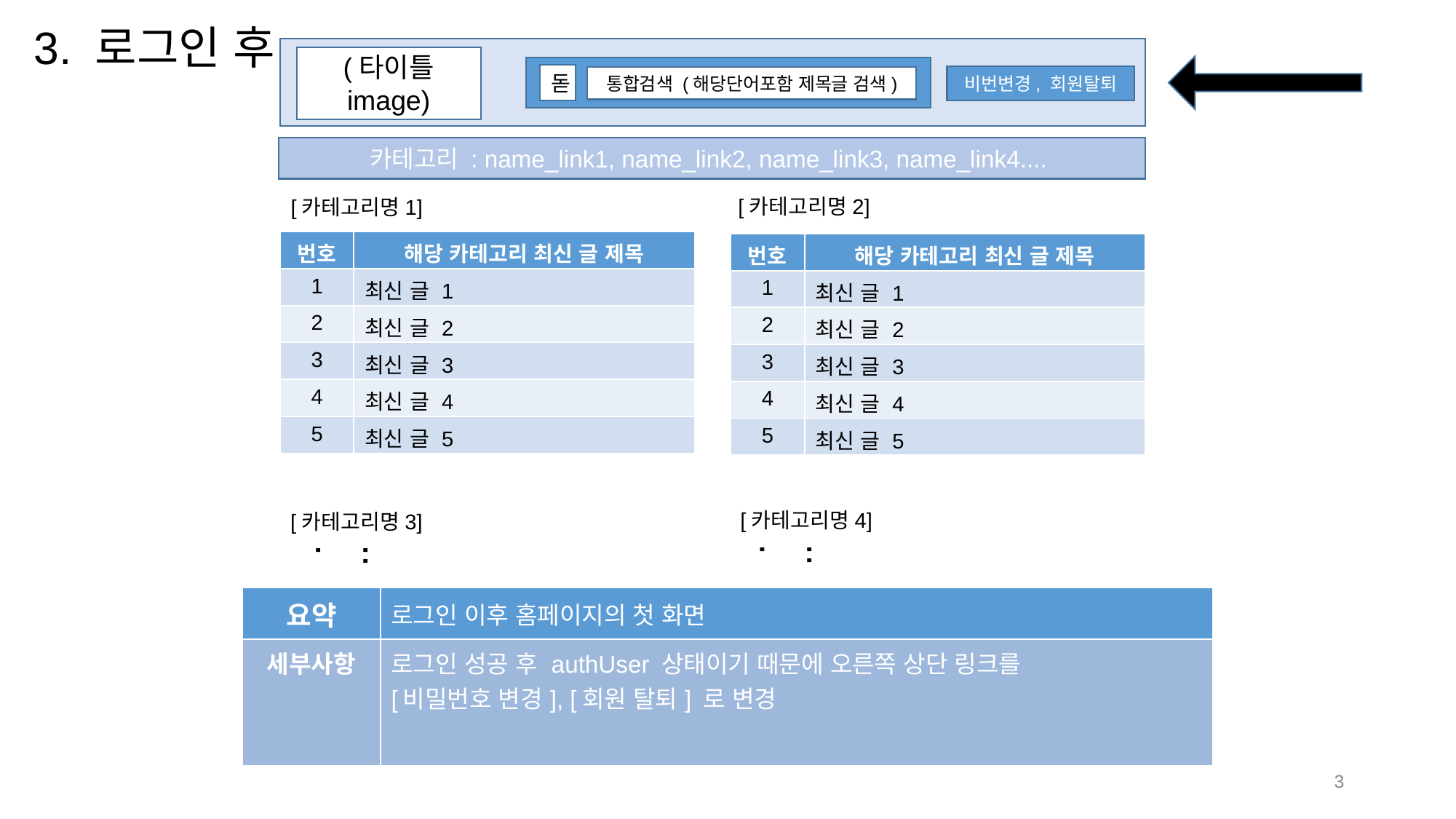

# 3. 로그인 후

(타이틀 image)

돋
비번변경, 회원탈퇴
통합검색 (해당단어포함 제목글 검색)
카테고리 : name_link1, name_link2, name_link3, name_link4....
[카테고리명1]
[카테고리명2]
| 번호 | 해당 카테고리 최신 글 제목 |
| --- | --- |
| 1 | 최신 글 1 |
| 2 | 최신 글 2 |
| 3 | 최신 글 3 |
| 4 | 최신 글 4 |
| 5 | 최신 글 5 |
| 번호 | 해당 카테고리 최신 글 제목 |
| --- | --- |
| 1 | 최신 글 1 |
| 2 | 최신 글 2 |
| 3 | 최신 글 3 |
| 4 | 최신 글 4 |
| 5 | 최신 글 5 |
[카테고리명4]
[카테고리명3]
...
...
| 요약 | 로그인 이후 홈페이지의 첫 화면 |
| --- | --- |
| 세부사항 | 로그인 성공 후 authUser 상태이기 때문에 오른쪽 상단 링크를 [비밀번호 변경], [회원 탈퇴] 로 변경 |
3